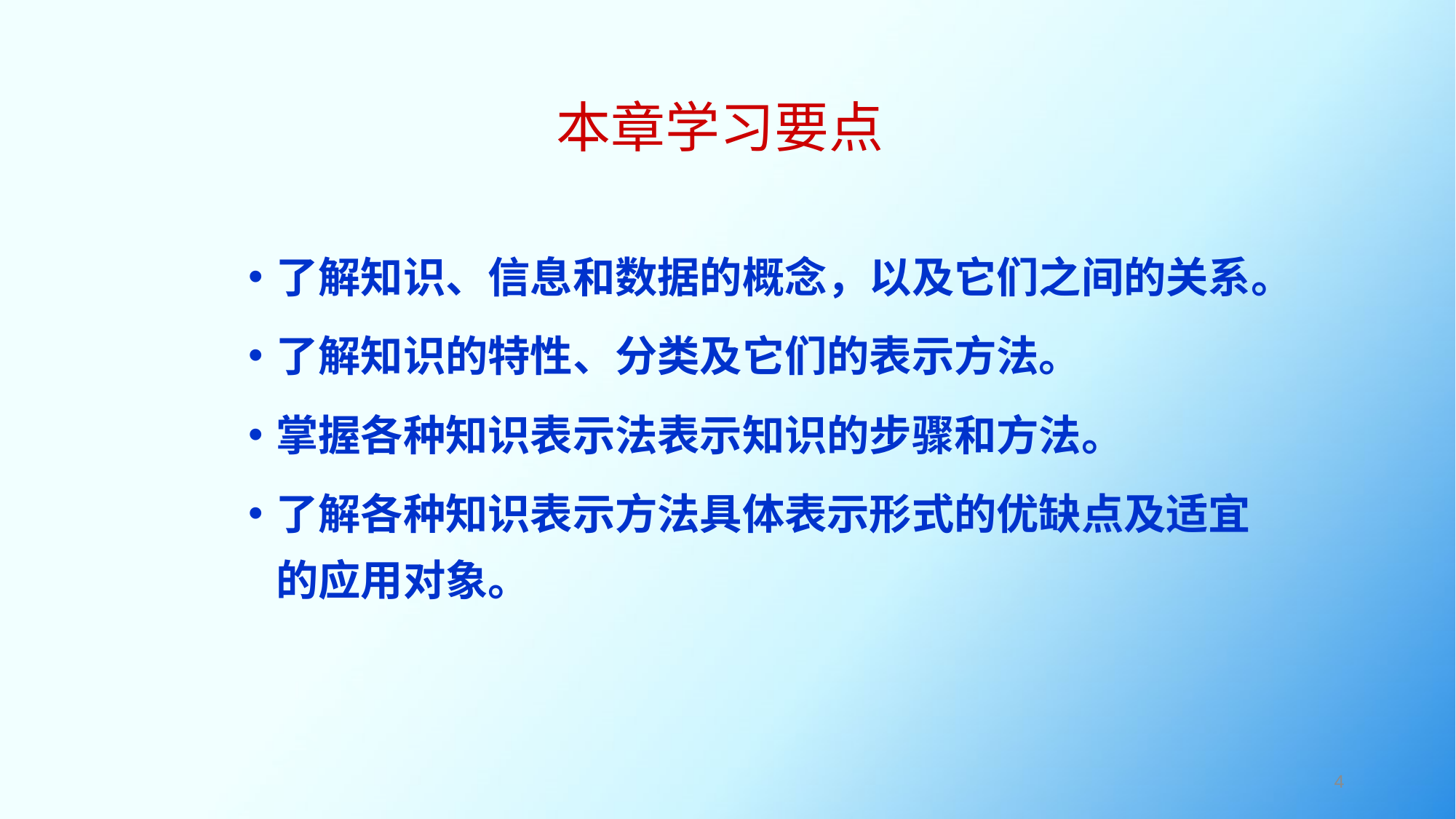

# 本章学习要点
了解知识、信息和数据的概念，以及它们之间的关系。
了解知识的特性、分类及它们的表示方法。
掌握各种知识表示法表示知识的步骤和方法。
了解各种知识表示方法具体表示形式的优缺点及适宜的应用对象。
4